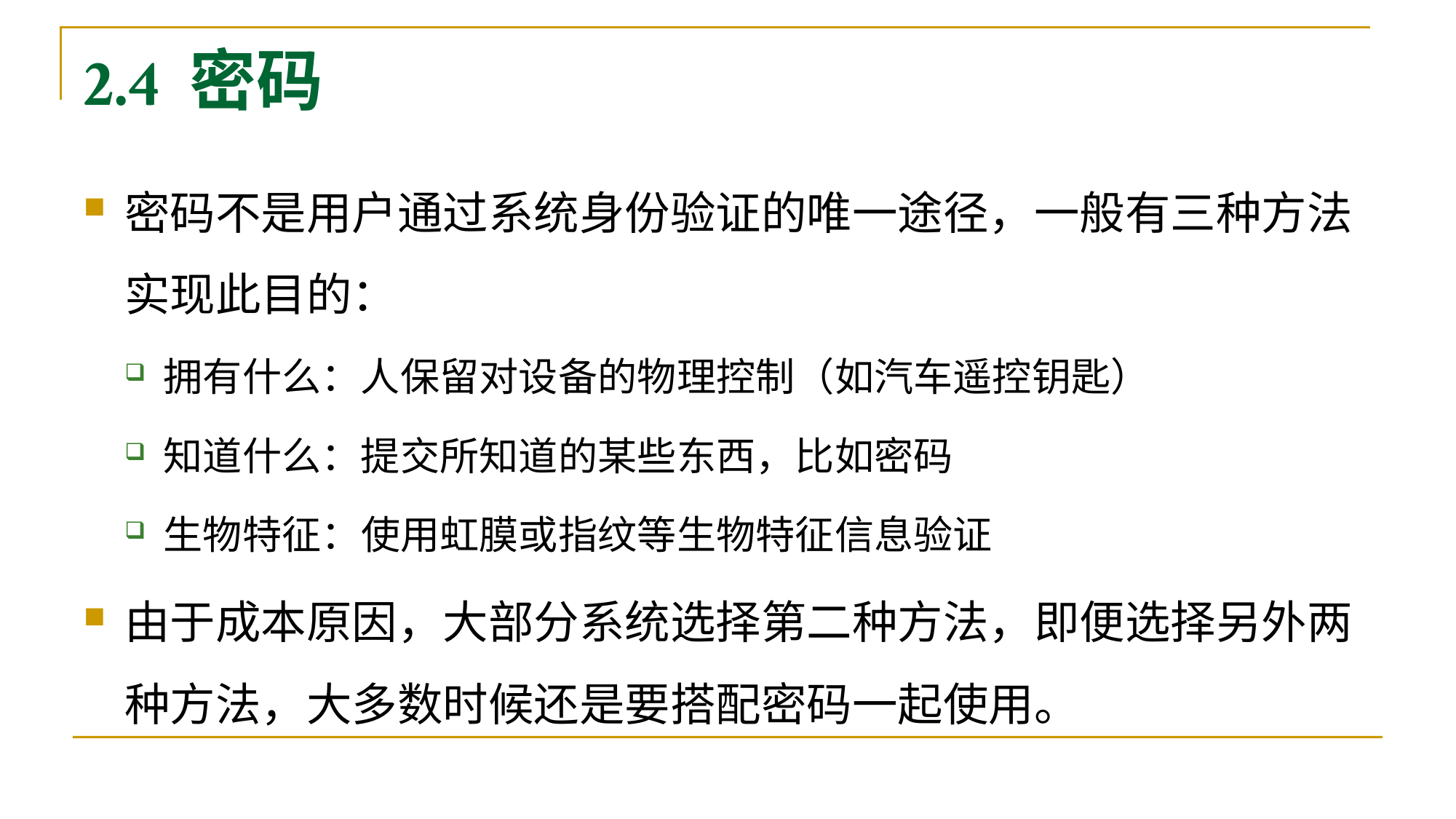

# 2.4 密码
密码不是用户通过系统身份验证的唯一途径，一般有三种方法实现此目的：
拥有什么：人保留对设备的物理控制（如汽车遥控钥匙）
知道什么：提交所知道的某些东西，比如密码
生物特征：使用虹膜或指纹等生物特征信息验证
由于成本原因，大部分系统选择第二种方法，即便选择另外两种方法，大多数时候还是要搭配密码一起使用。